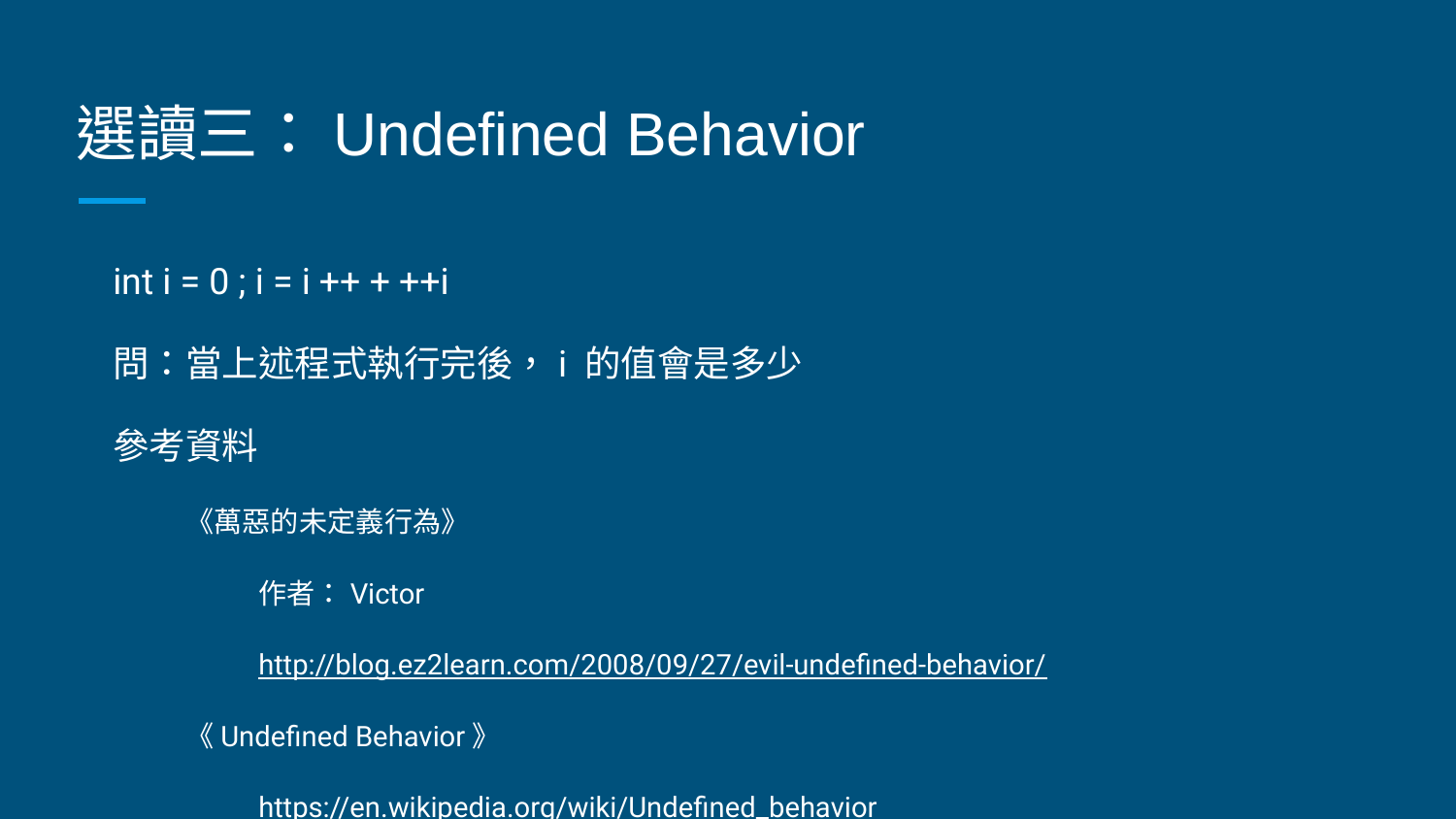

# 選讀三：Undefined Behavior
int i = 0 ; i = i ++ + ++i
問：當上述程式執行完後，i 的值會是多少
參考資料
《萬惡的未定義行為》
作者：Victor
http://blog.ez2learn.com/2008/09/27/evil-undefined-behavior/
《Undefined Behavior》
https://en.wikipedia.org/wiki/Undefined_behavior